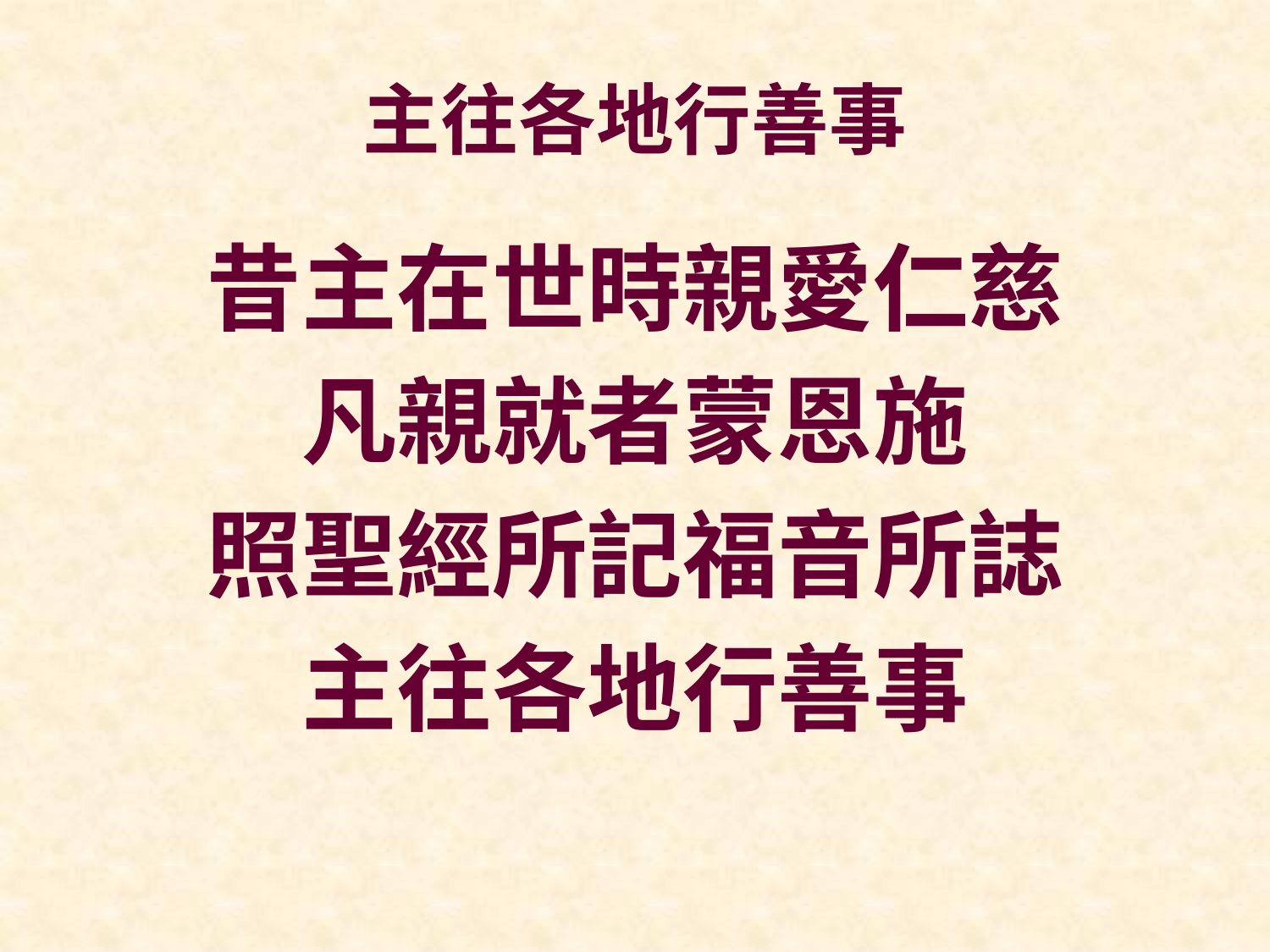

# 主往各地行善事
昔主在世時親愛仁慈
凡親就者蒙恩施
照聖經所記福音所誌
主往各地行善事